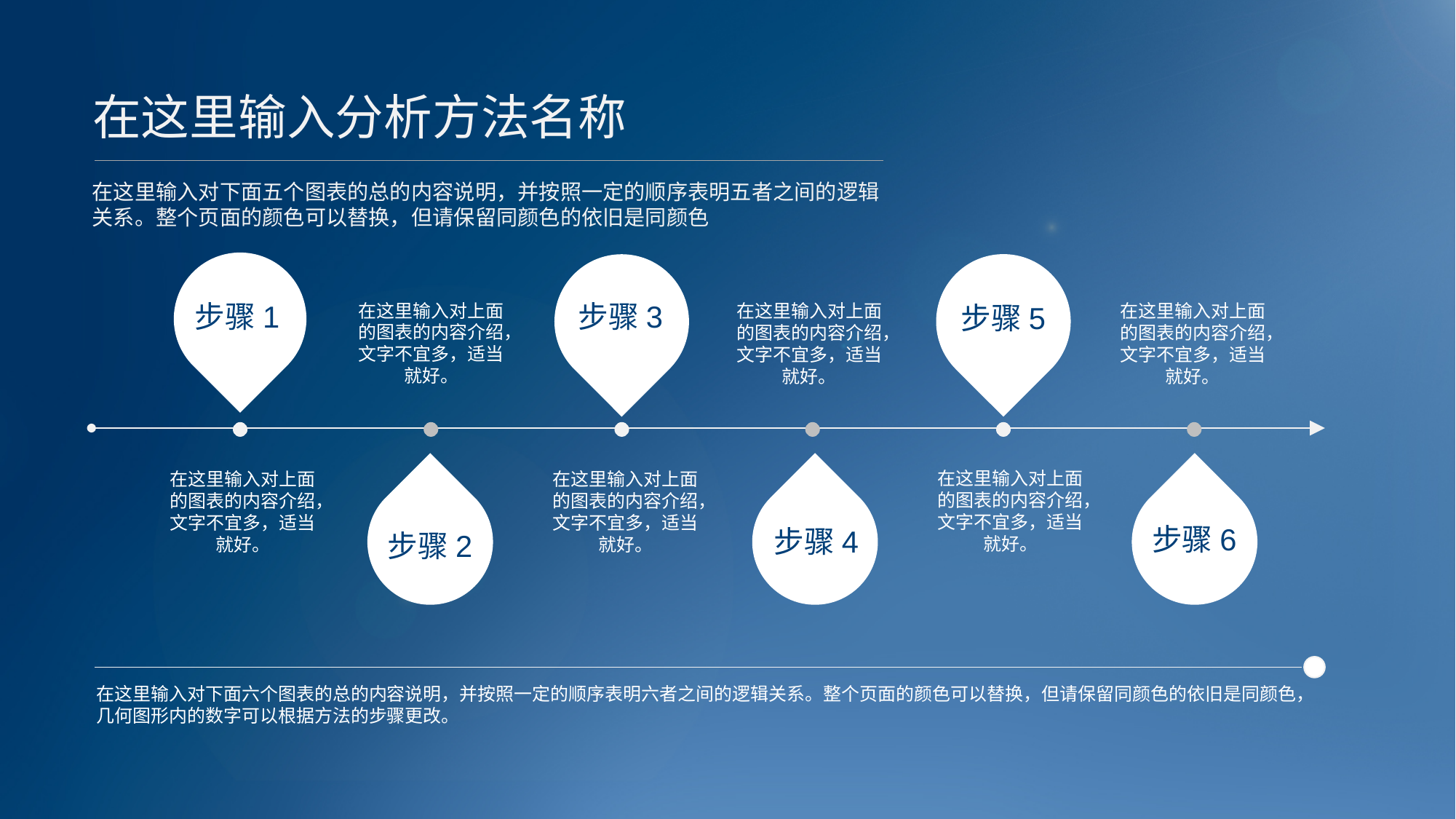

在这里输入分析方法名称
在这里输入对下面五个图表的总的内容说明，并按照一定的顺序表明五者之间的逻辑关系。整个页面的颜色可以替换，但请保留同颜色的依旧是同颜色

步骤3
步骤1
在这里输入对上面的图表的内容介绍，文字不宜多，适当就好。
步骤5
在这里输入对上面的图表的内容介绍，文字不宜多，适当就好。
在这里输入对上面的图表的内容介绍，文字不宜多，适当就好。

在这里输入对上面的图表的内容介绍，文字不宜多，适当就好。
在这里输入对上面的图表的内容介绍，文字不宜多，适当就好。
在这里输入对上面的图表的内容介绍，文字不宜多，适当就好。

步骤6
步骤4
步骤2

在这里输入对下面六个图表的总的内容说明，并按照一定的顺序表明六者之间的逻辑关系。整个页面的颜色可以替换，但请保留同颜色的依旧是同颜色，几何图形内的数字可以根据方法的步骤更改。